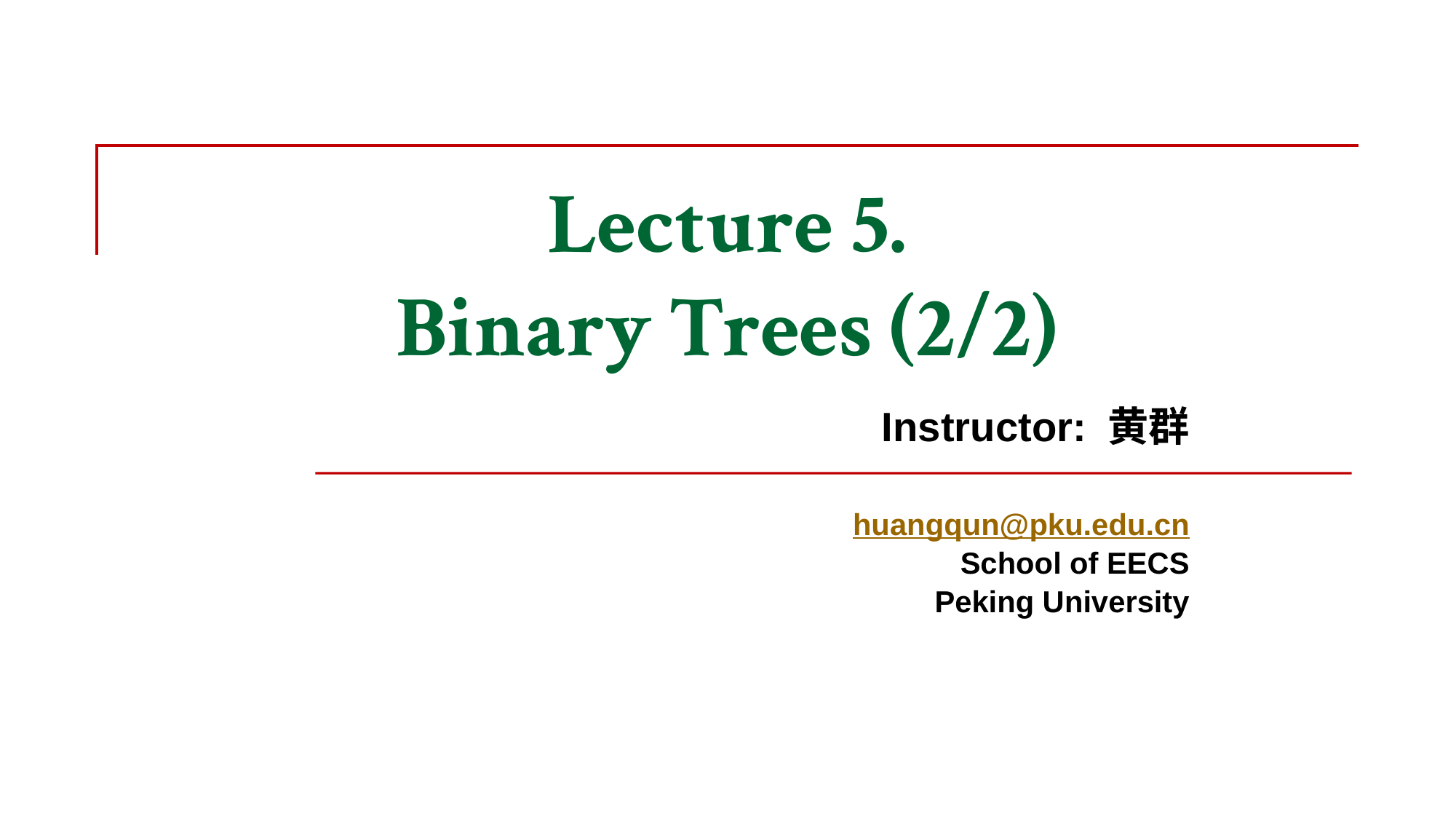

Lecture 5.
Binary Trees (2/2)
Instructor: 黄群

huangqun@pku.edu.cn
School of EECS
Peking University